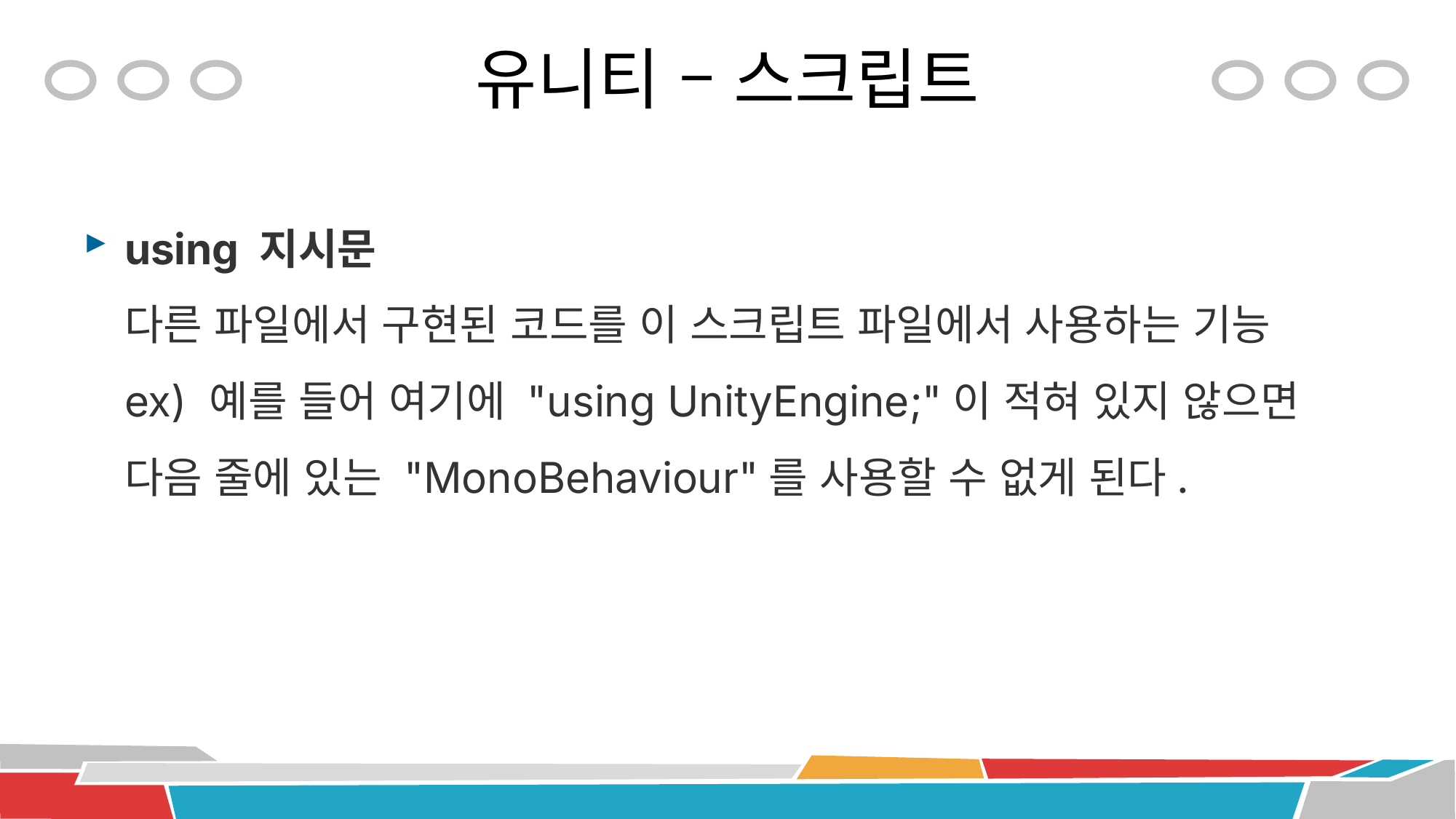

# 유니티 – 스크립트
using 지시문
다른 파일에서 구현된 코드를 이 스크립트 파일에서 사용하는 기능
ex) 예를 들어 여기에 "using UnityEngine;"이 적혀 있지 않으면 다음 줄에 있는 "MonoBehaviour"를 사용할 수 없게 된다.